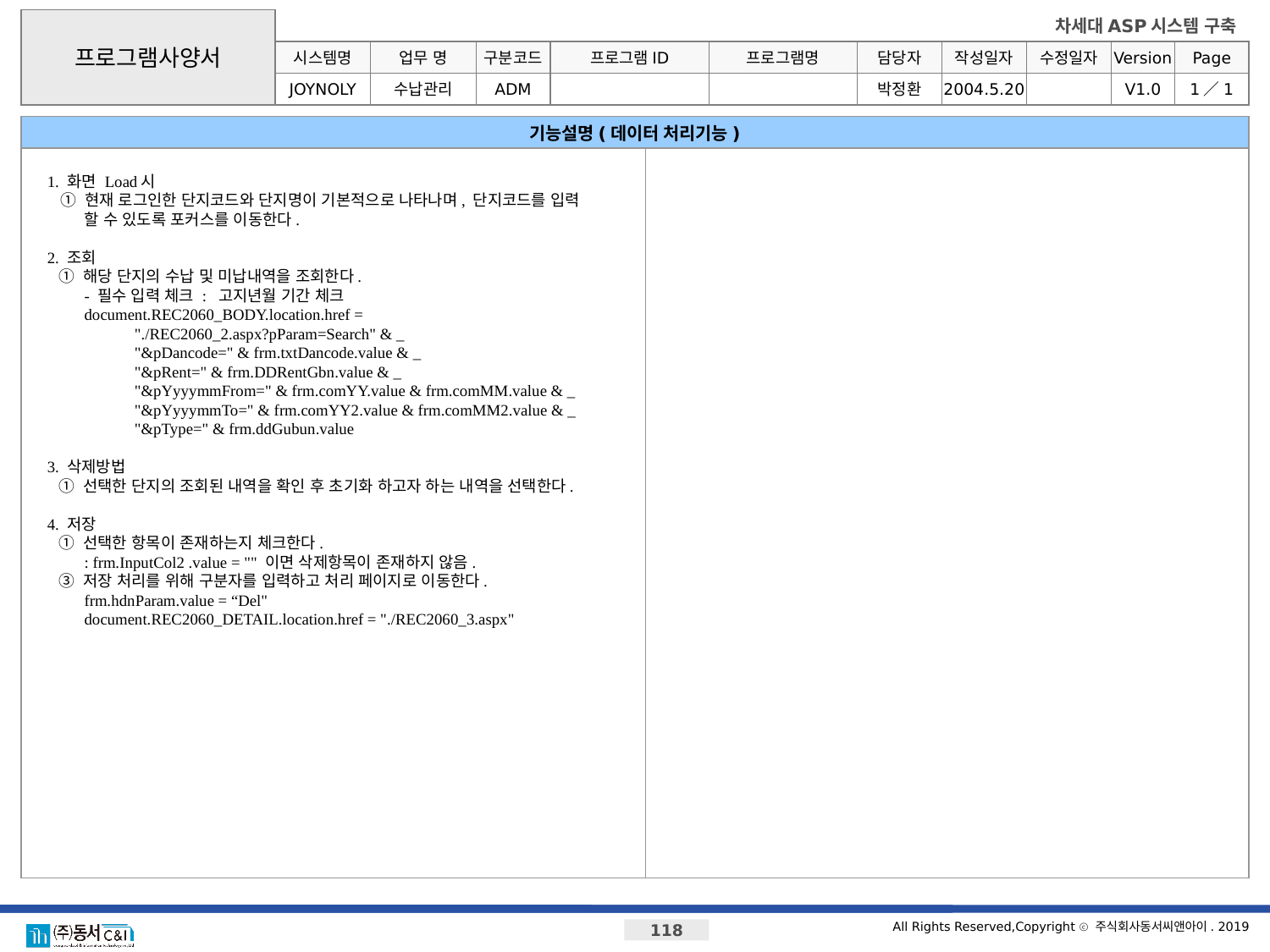

프로그램사양서
시스템명
업무 명
구분코드
JOYNOLY
수납관리
ADM

박정환
기능설명(데이터 처리기능)

1. 화면 Load시
   ① 현재 로그인한 단지코드와 단지명이 기본적으로 나타나며, 단지코드를 입력
		할 수 있도록 포커스를 이동한다.

2. 조회
	① 해당 단지의 수납 및 미납내역을 조회한다.
		- 필수 입력 체크 :  고지년월 기간 체크
		document.REC2060_BODY.location.href =
				"./REC2060_2.aspx?pParam=Search" & _
				"&pDancode=" & frm.txtDancode.value & _
				"&pRent=" & frm.DDRentGbn.value & _
				"&pYyyymmFrom=" & frm.comYY.value & frm.comMM.value & _
				"&pYyyymmTo=" & frm.comYY2.value & frm.comMM2.value & _
				"&pType=" & frm.ddGubun.value

3. 삭제방법
	① 선택한 단지의 조회된 내역을 확인 후 초기화 하고자 하는 내역을 선택한다.

4. 저장
	① 선택한 항목이 존재하는지 체크한다.
		: frm.InputCol2 .value = "" 이면 삭제항목이 존재하지 않음.
	③ 저장 처리를 위해 구분자를 입력하고 처리 페이지로 이동한다.
		frm.hdnParam.value = “Del"
		document.REC2060_DETAIL.location.href = "./REC2060_3.aspx"